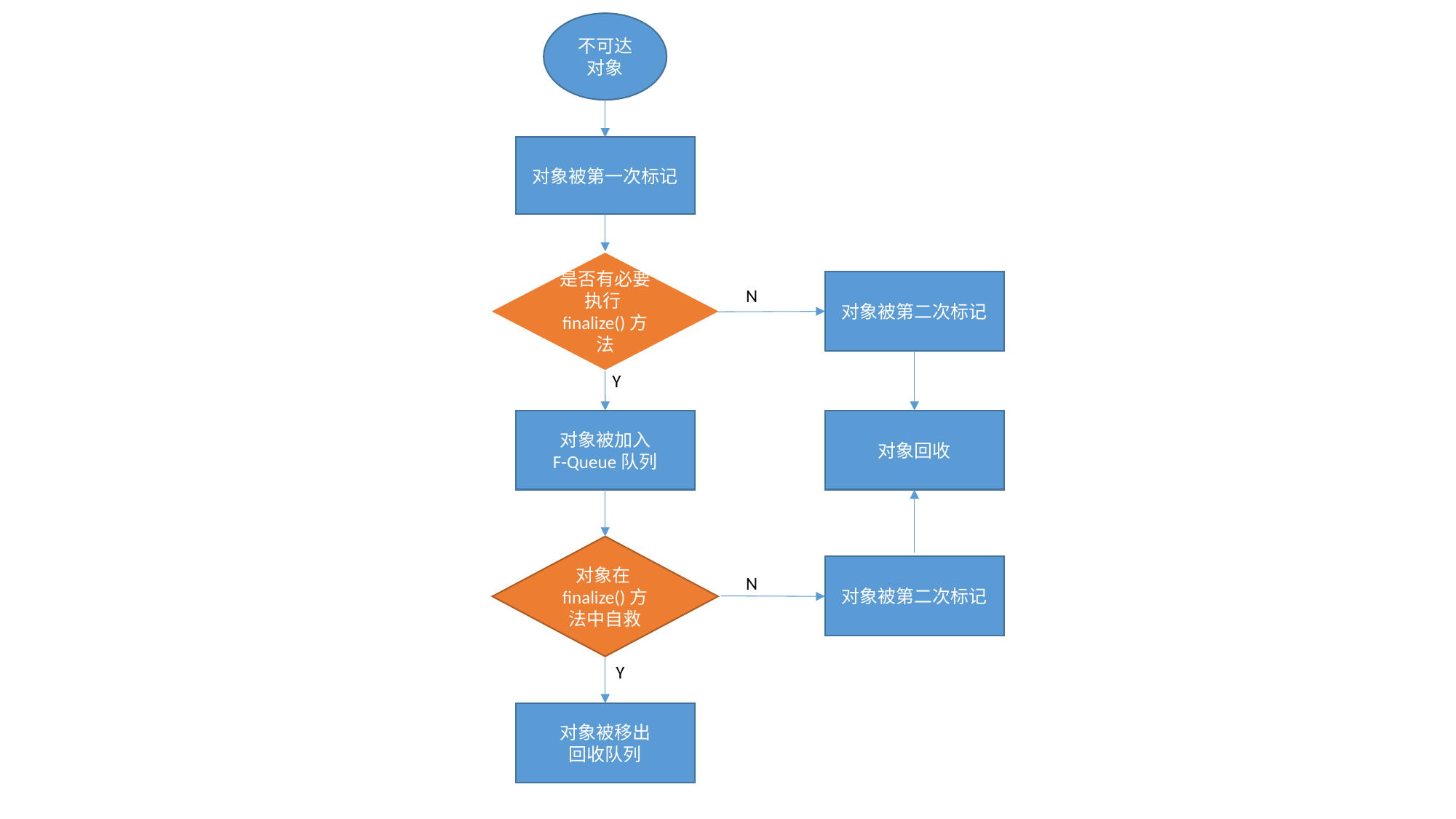

不可达对象
对象被第一次标记
是否有必要执行finalize()方法
对象被第二次标记
N
Y
对象被加入
F-Queue队列
对象回收
对象在finalize()方法中自救
对象被第二次标记
N
Y
对象被移出
回收队列